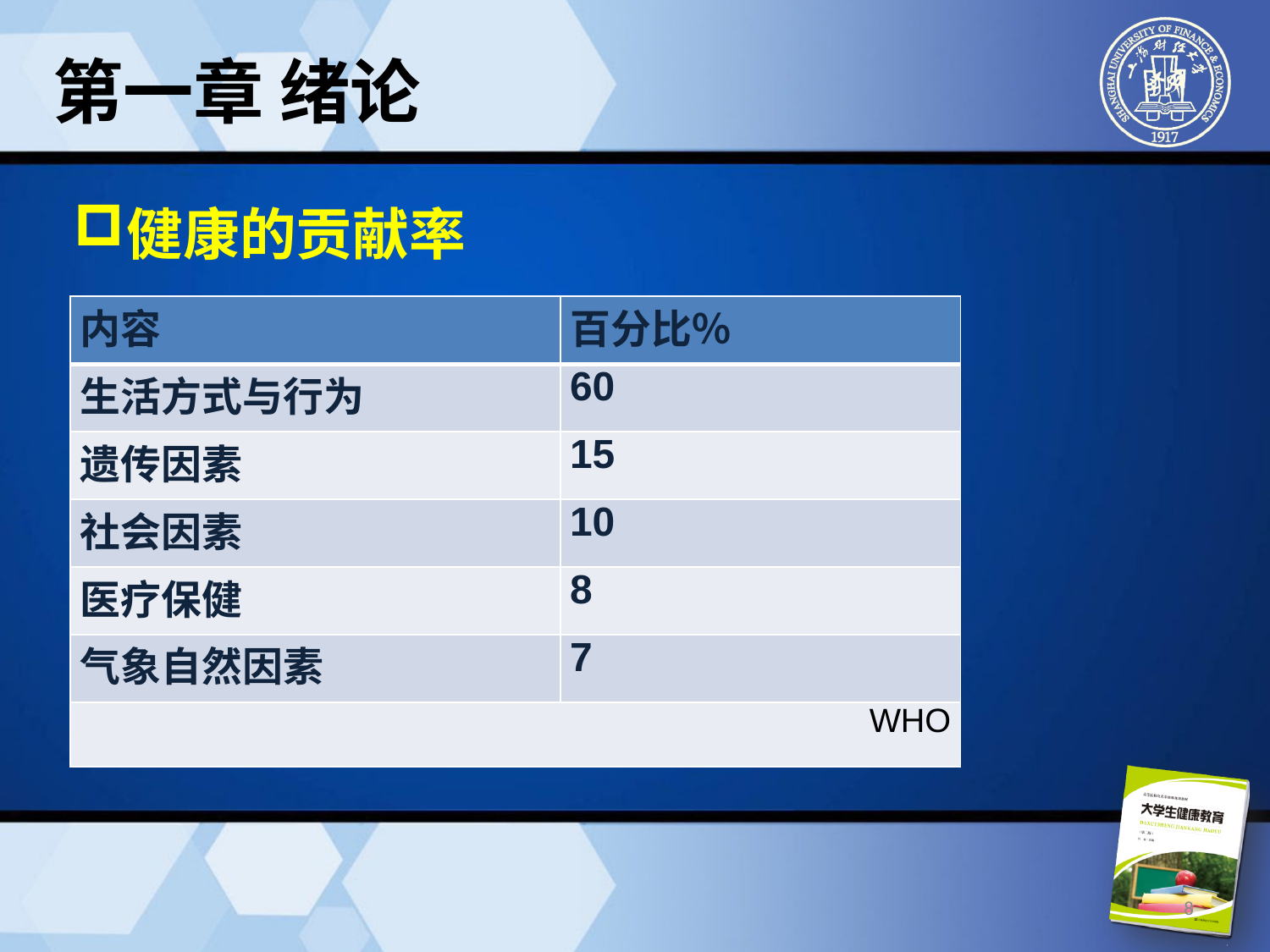

第一章 绪论
健康的贡献率
| 内容 | 百分比％ |
| --- | --- |
| 生活方式与行为 | 60 |
| 遗传因素 | 15 |
| 社会因素 | 10 |
| 医疗保健 | 8 |
| 气象自然因素 | 7 |
| WHO |  |
8